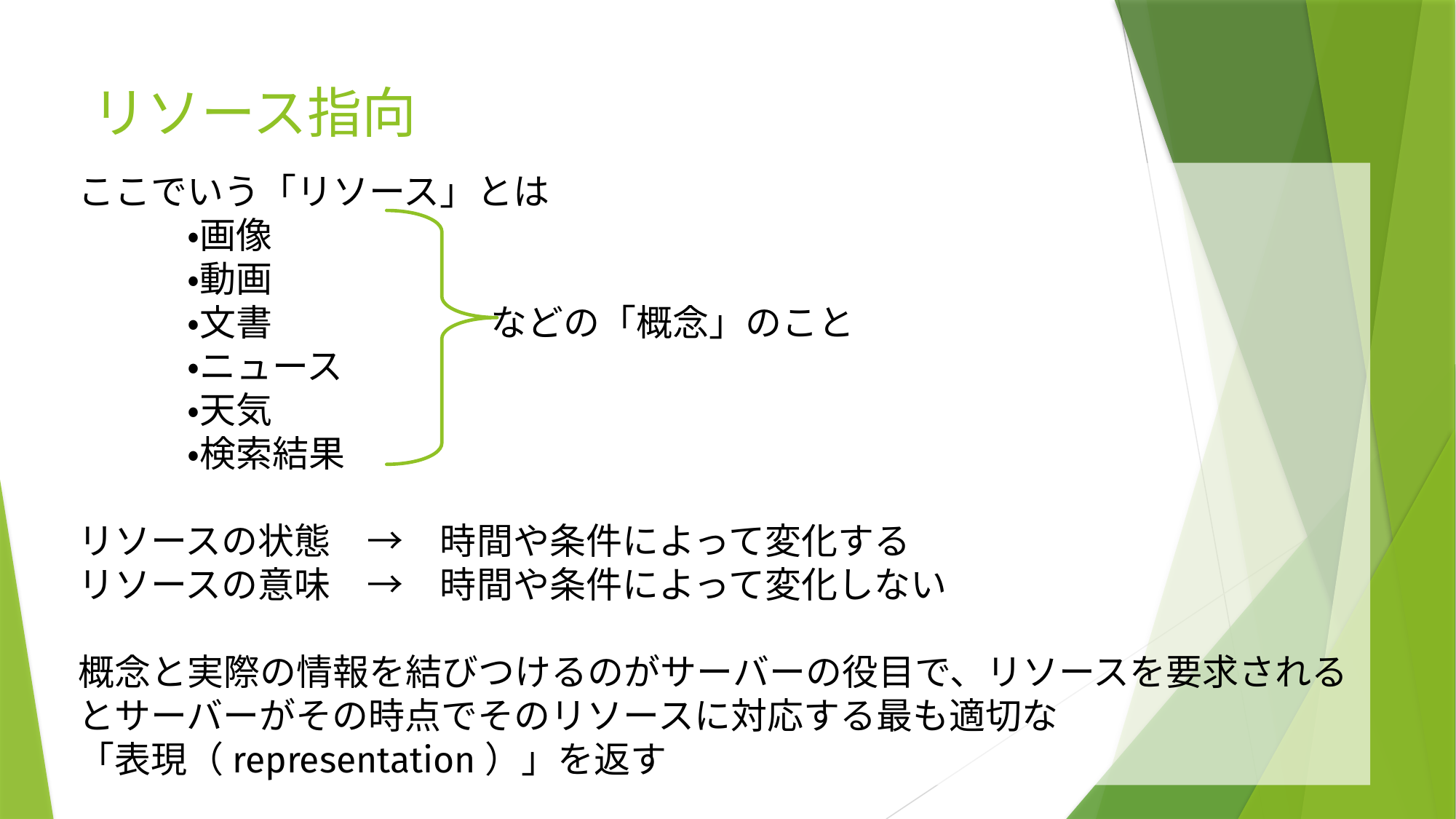

# リソース指向
ここでいう「リソース」とは
	・画像
	・動画
	・文書　　　　　　などの「概念」のこと
	・ニュース
	・天気
	・検索結果

リソースの状態　→　時間や条件によって変化する
リソースの意味　→　時間や条件によって変化しない

概念と実際の情報を結びつけるのがサーバーの役目で、リソースを要求されるとサーバーがその時点でそのリソースに対応する最も適切な
「表現（representation）」を返す